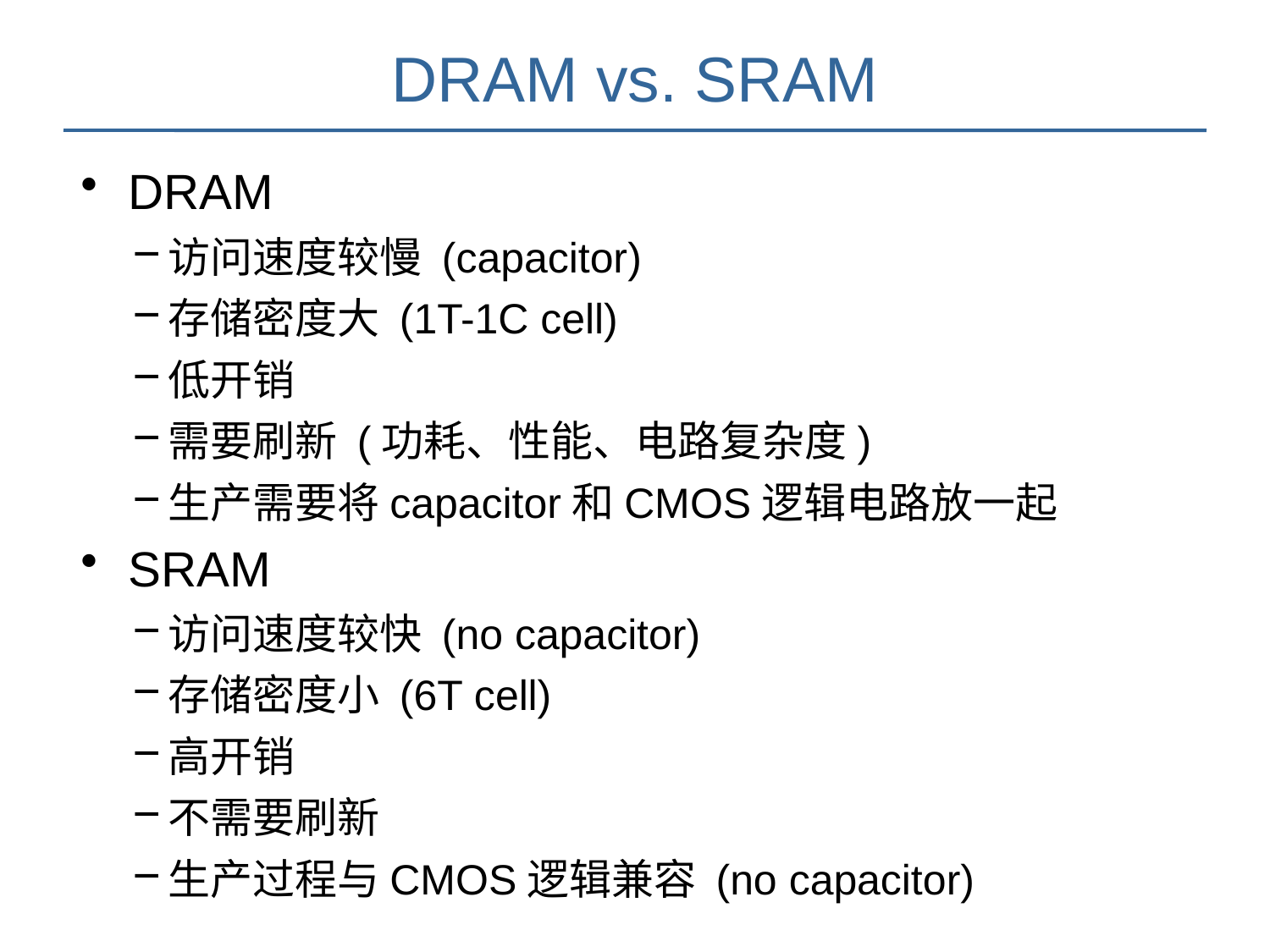

# DRAM vs. SRAM
DRAM
访问速度较慢 (capacitor)
存储密度大 (1T-1C cell)
低开销
需要刷新 (功耗、性能、电路复杂度)
生产需要将capacitor和CMOS逻辑电路放一起
SRAM
访问速度较快 (no capacitor)
存储密度小 (6T cell)
高开销
不需要刷新
生产过程与CMOS逻辑兼容 (no capacitor)